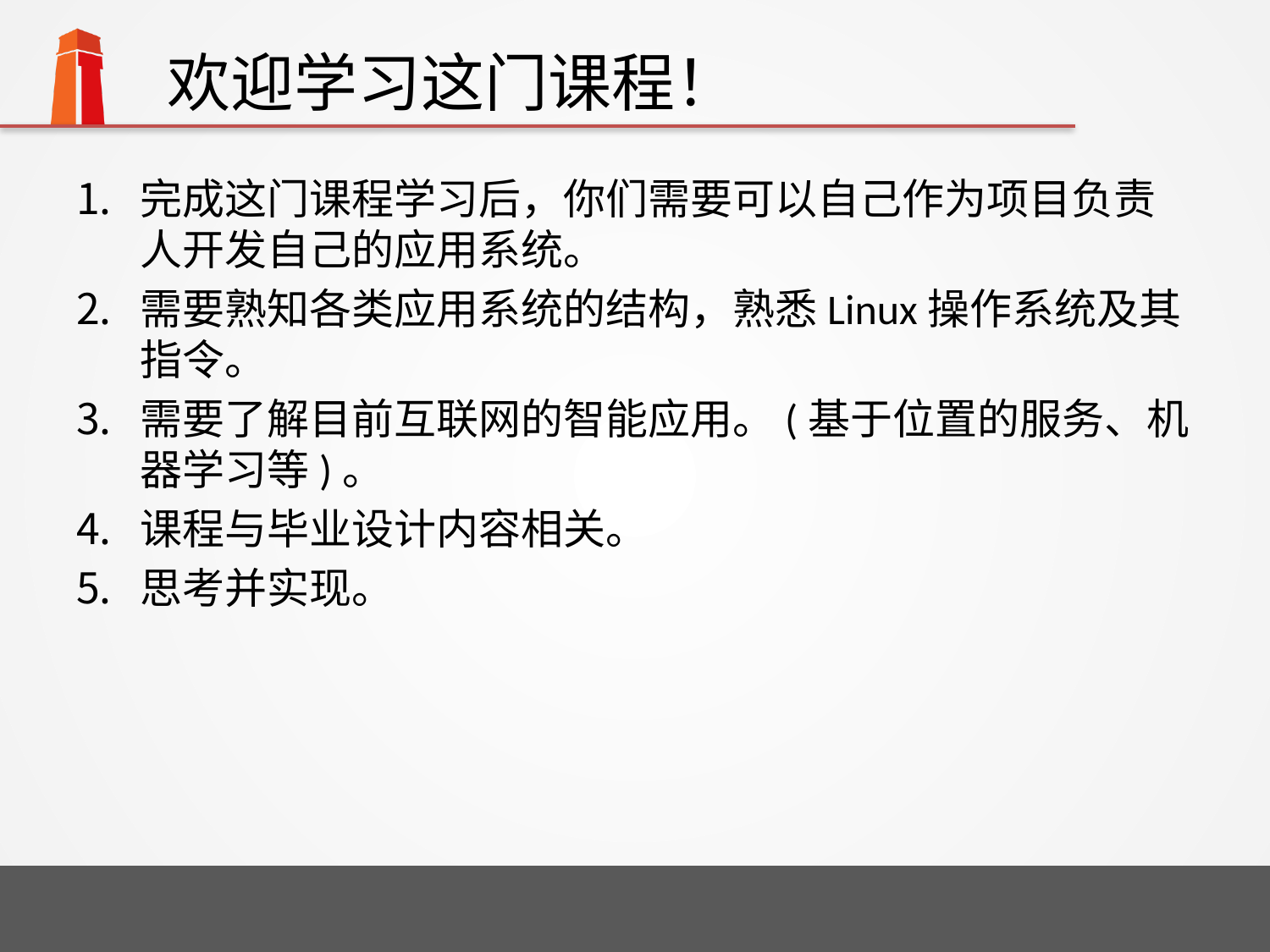

# 欢迎学习这门课程！
完成这门课程学习后，你们需要可以自己作为项目负责人开发自己的应用系统。
需要熟知各类应用系统的结构，熟悉Linux操作系统及其指令。
需要了解目前互联网的智能应用。(基于位置的服务、机器学习等)。
课程与毕业设计内容相关。
思考并实现。